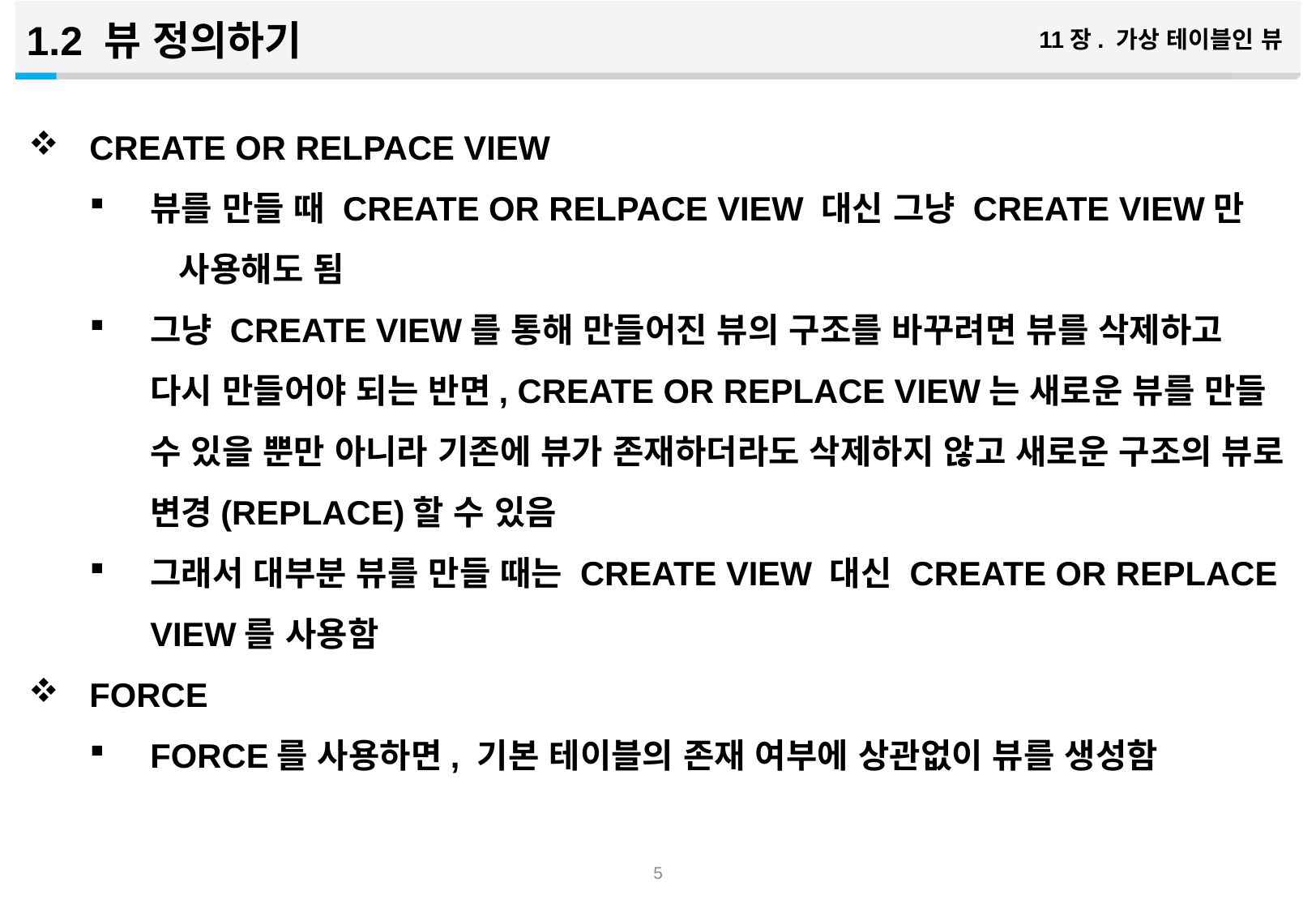

1.2 뷰 정의하기
11장. 가상 테이블인 뷰
CREATE OR RELPACE VIEW
뷰를 만들 때 CREATE OR RELPACE VIEW 대신 그냥 CREATE VIEW만        사용해도 됨
그냥 CREATE VIEW를 통해 만들어진 뷰의 구조를 바꾸려면 뷰를 삭제하고 다시 만들어야 되는 반면, CREATE OR REPLACE VIEW는 새로운 뷰를 만들 수 있을 뿐만 아니라 기존에 뷰가 존재하더라도 삭제하지 않고 새로운 구조의 뷰로 변경(REPLACE)할 수 있음
그래서 대부분 뷰를 만들 때는 CREATE VIEW 대신 CREATE OR REPLACE VIEW를 사용함
FORCE
FORCE를 사용하면, 기본 테이블의 존재 여부에 상관없이 뷰를 생성함
5